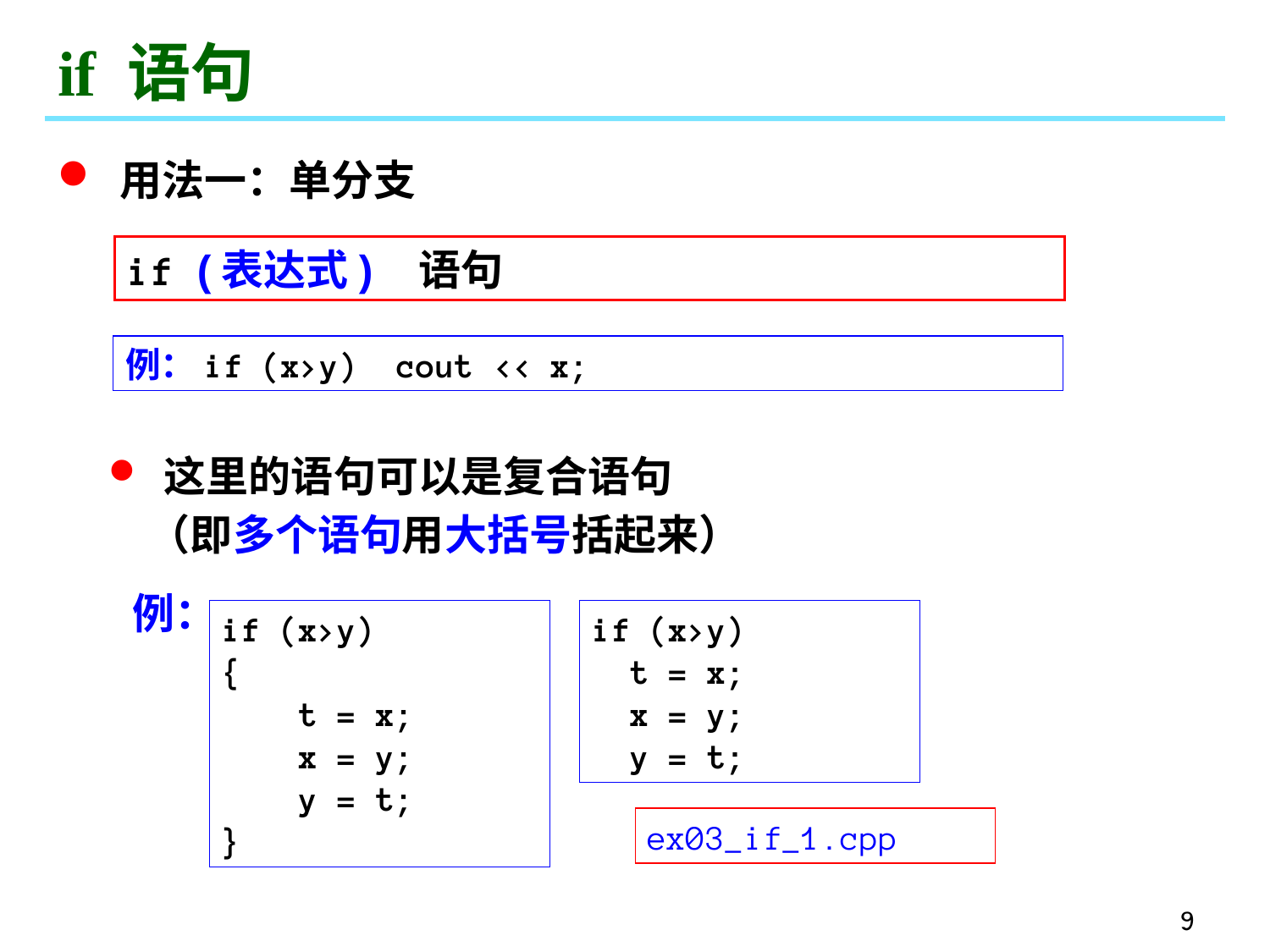

# if 语句
 用法一：单分支
if  (表达式)   语句
例：if (x>y)  cout << x;
 这里的语句可以是复合语句
 （即多个语句用大括号括起来）
例：
if (x>y)
{
    t = x;
    x = y;
    y = t;
}
if (x>y)
  t = x;
  x = y;
  y = t;
ex03_if_1.cpp
9